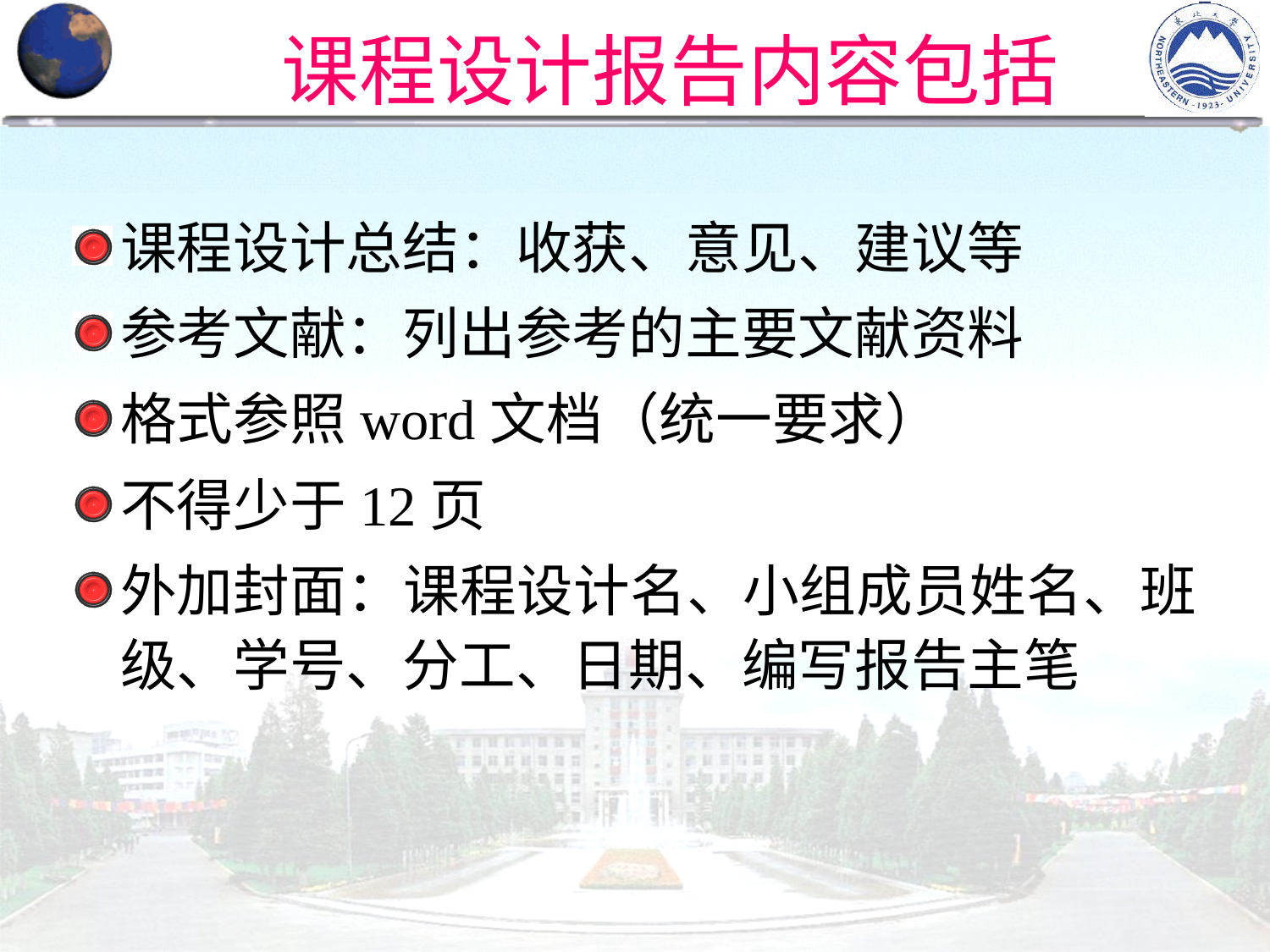

课程设计报告内容包括

课程设计总结：收获、意见、建议等
参考文献：列出参考的主要文献资料
格式参照word文档（统一要求）
不得少于12页
外加封面：课程设计名、小组成员姓名、班级、学号、分工、日期、编写报告主笔